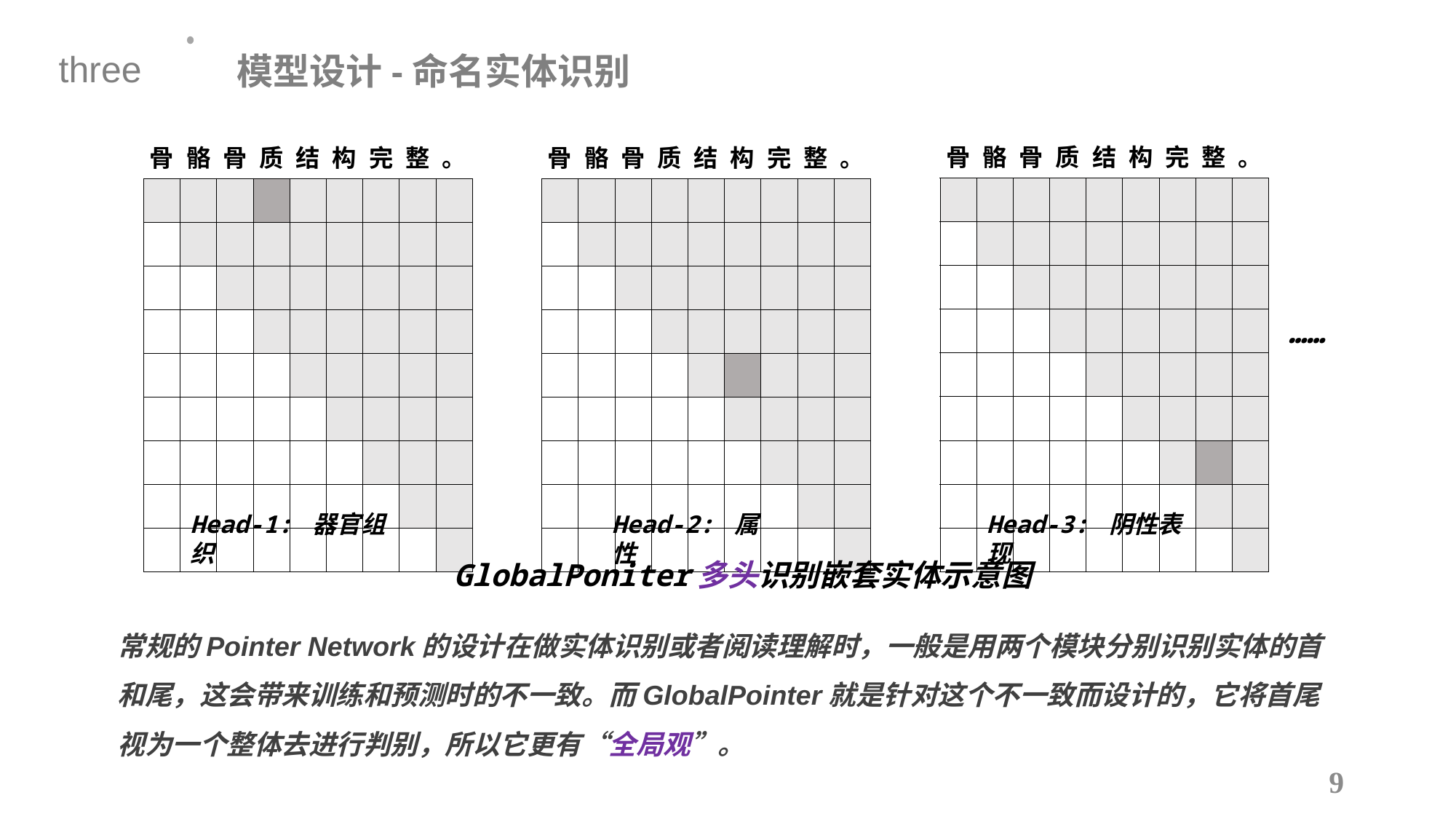

模型设计-命名实体识别

three
|  | 骨 | 骼 | 骨 | 质 | 结 | 构 | 完 | 整 | 。 |
| --- | --- | --- | --- | --- | --- | --- | --- | --- | --- |
| 骨 |  |  |  | 1 |  |  |  |  |  |
| 骼 |  |  |  |  |  |  |  |  |  |
| 骨 |  |  |  |  |  |  |  |  |  |
| 质 |  |  |  |  |  |  |  |  |  |
| 结 |  |  |  |  |  |  |  |  |  |
| 构 |  |  |  |  |  |  |  |  |  |
| 完 |  |  |  |  |  |  |  |  |  |
| 整 |  |  |  |  |  |  |  |  |  |
| 。 |  |  |  |  |  |  |  |  |  |
|  | 骨 | 骼 | 骨 | 质 | 结 | 构 | 完 | 整 | 。 |
| --- | --- | --- | --- | --- | --- | --- | --- | --- | --- |
| 骨 |  |  |  |  |  |  |  |  |  |
| 骼 |  |  |  |  |  |  |  |  |  |
| 骨 |  |  |  |  |  |  |  |  |  |
| 质 |  |  |  |  |  |  |  |  |  |
| 结 |  |  |  |  |  | 1 |  |  |  |
| 构 |  |  |  |  |  |  |  |  |  |
| 完 |  |  |  |  |  |  |  |  |  |
| 整 |  |  |  |  |  |  |  |  |  |
| 。 |  |  |  |  |  |  |  |  |  |
|  | 骨 | 骼 | 骨 | 质 | 结 | 构 | 完 | 整 | 。 |
| --- | --- | --- | --- | --- | --- | --- | --- | --- | --- |
| 骨 |  |  |  |  |  |  |  |  |  |
| 骼 |  |  |  |  |  |  |  |  |  |
| 骨 |  |  |  |  |  |  |  |  |  |
| 质 |  |  |  |  |  |  |  |  |  |
| 结 |  |  |  |  |  |  |  |  |  |
| 构 |  |  |  |  |  |  |  |  |  |
| 完 |  |  |  |  |  |  |  | 1 |  |
| 整 |  |  |  |  |  |  |  |  |  |
| 。 |  |  |  |  |  |  |  |  |  |
……
Head-2: 属性
Head-3: 阴性表现
Head-1: 器官组织
GlobalPoniter多头识别嵌套实体示意图
常规的Pointer Network的设计在做实体识别或者阅读理解时，一般是用两个模块分别识别实体的首和尾，这会带来训练和预测时的不一致。而GlobalPointer就是针对这个不一致而设计的，它将首尾视为一个整体去进行判别，所以它更有“全局观”。
9